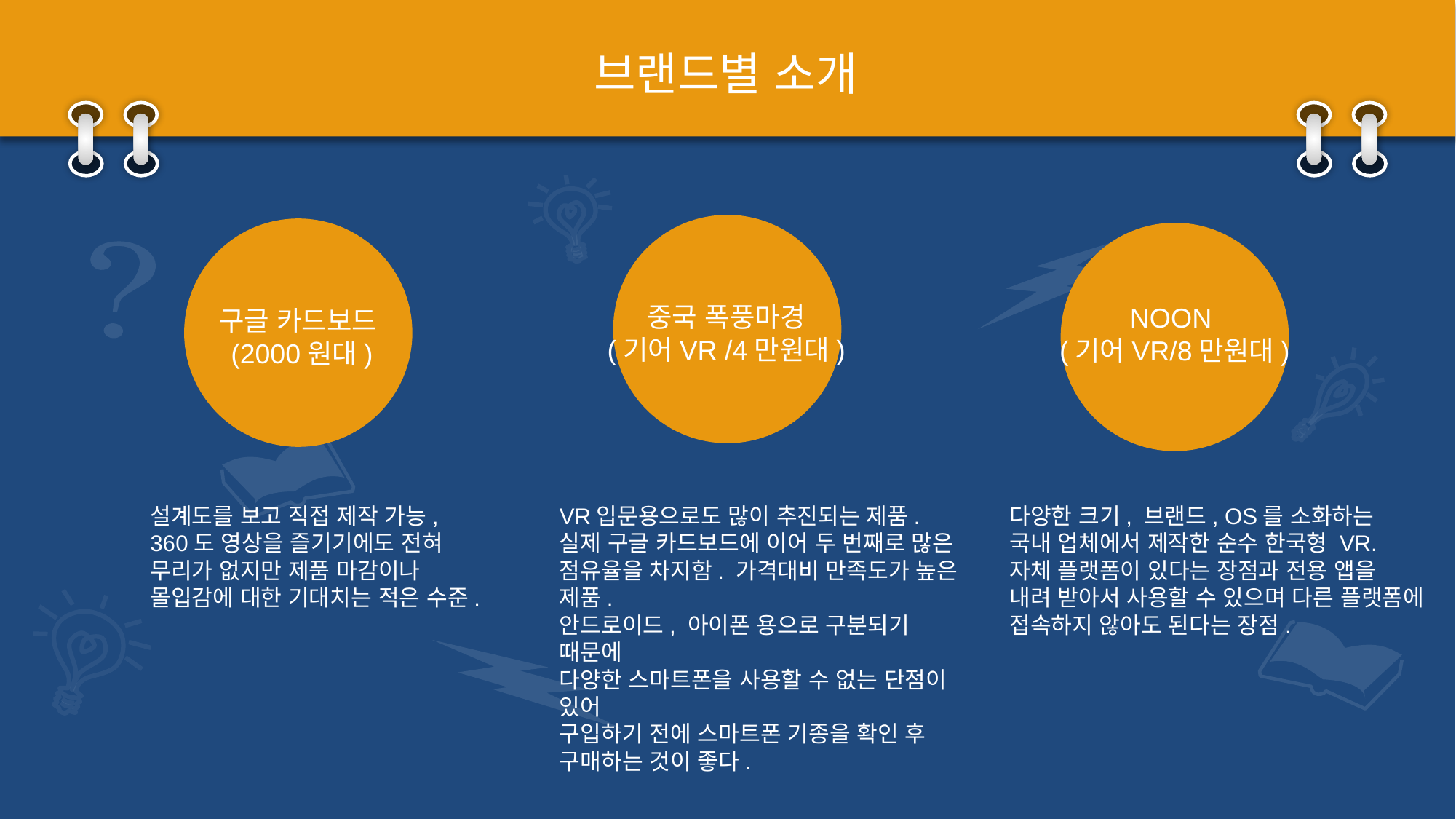

브랜드별 소개

중국 폭풍마경
(기어VR /4만원대)

구글 카드보드
 (2000원대)

NOON
(기어VR/8만원대)
설계도를 보고 직접 제작 가능,
360도 영상을 즐기기에도 전혀
무리가 없지만 제품 마감이나
몰입감에 대한 기대치는 적은 수준.
VR입문용으로도 많이 추진되는 제품.
실제 구글 카드보드에 이어 두 번째로 많은
점유율을 차지함. 가격대비 만족도가 높은 제품.
안드로이드, 아이폰 용으로 구분되기 때문에
다양한 스마트폰을 사용할 수 없는 단점이 있어
구입하기 전에 스마트폰 기종을 확인 후 구매하는 것이 좋다.
다양한 크기, 브랜드, OS를 소화하는
국내 업체에서 제작한 순수 한국형 VR.
자체 플랫폼이 있다는 장점과 전용 앱을
내려 받아서 사용할 수 있으며 다른 플랫폼에
접속하지 않아도 된다는 장점.